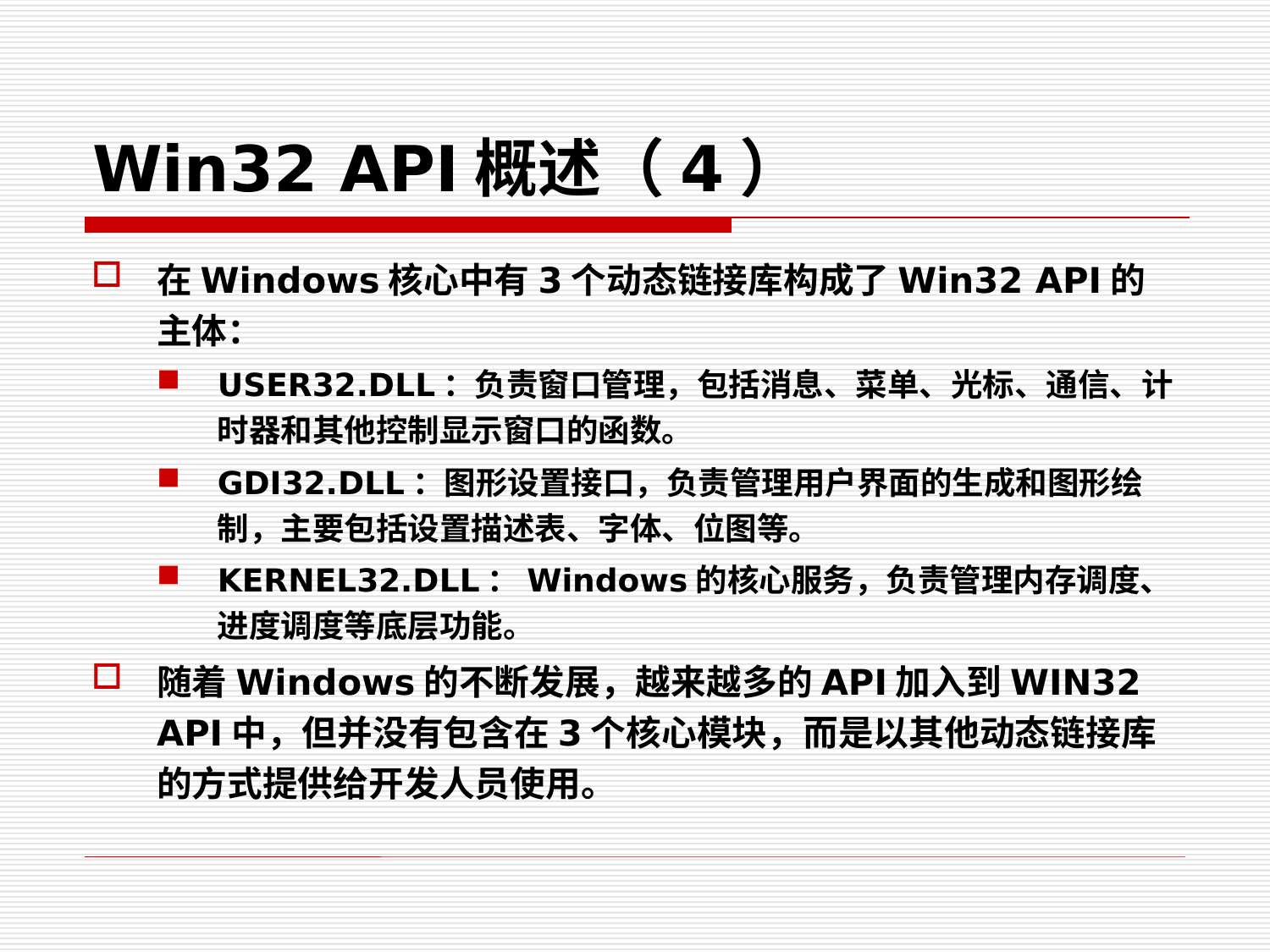

# Win32 API概述（4）
在Windows核心中有3个动态链接库构成了Win32 API的主体：
USER32.DLL：负责窗口管理，包括消息、菜单、光标、通信、计时器和其他控制显示窗口的函数。
GDI32.DLL：图形设置接口，负责管理用户界面的生成和图形绘制，主要包括设置描述表、字体、位图等。
KERNEL32.DLL：Windows的核心服务，负责管理内存调度、进度调度等底层功能。
随着Windows的不断发展，越来越多的API加入到WIN32 API中，但并没有包含在3个核心模块，而是以其他动态链接库的方式提供给开发人员使用。